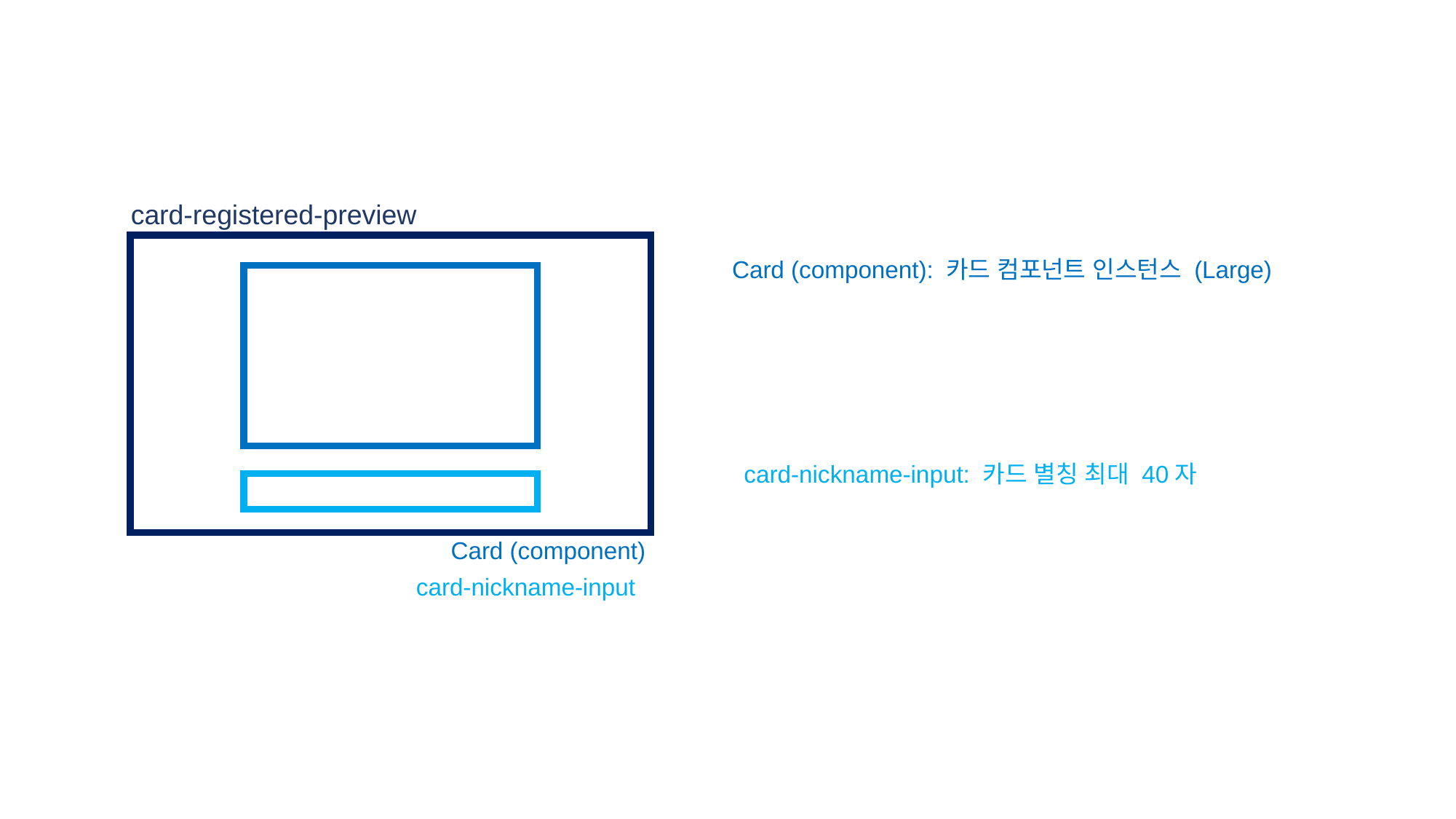

card-registered-preview

Card (component): 카드 컴포넌트 인스턴스 (Large)

card-nickname-input: 카드 별칭 최대 40자

Card (component)
card-nickname-input